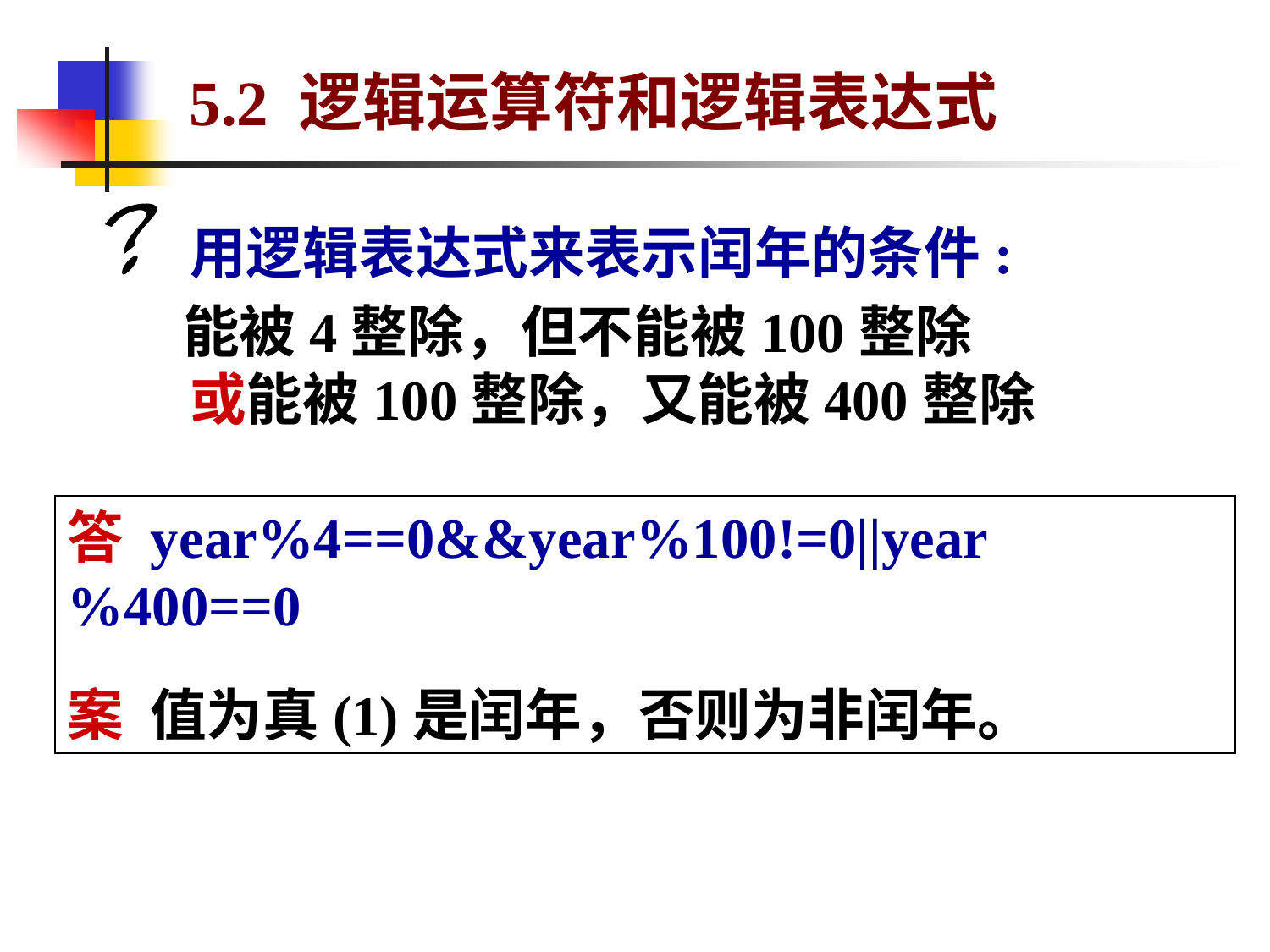

# 5.2 逻辑运算符和逻辑表达式
？
   用逻辑表达式来表示闰年的条件:
   能被4整除，但不能被100整除
   或能被100整除，又能被400整除
答 year%4==0&&year%100!=0||year%400==0

案  值为真(1)是闰年，否则为非闰年。